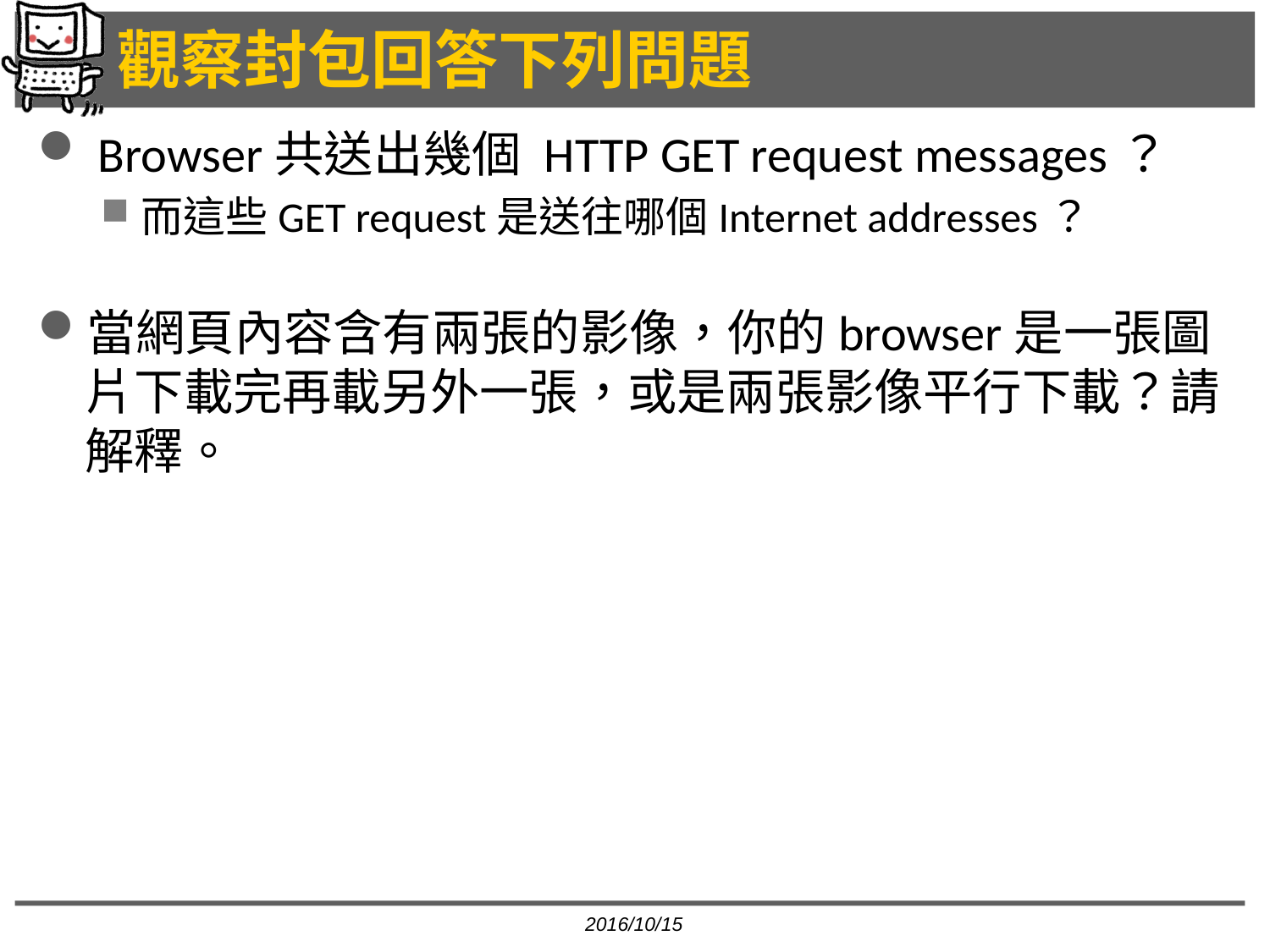

# 觀察封包回答下列問題
 Browser共送出幾個 HTTP GET request messages？
而這些GET request是送往哪個Internet addresses？
當網頁內容含有兩張的影像，你的browser是一張圖片下載完再載另外一張，或是兩張影像平行下載？請解釋。
2016/10/15